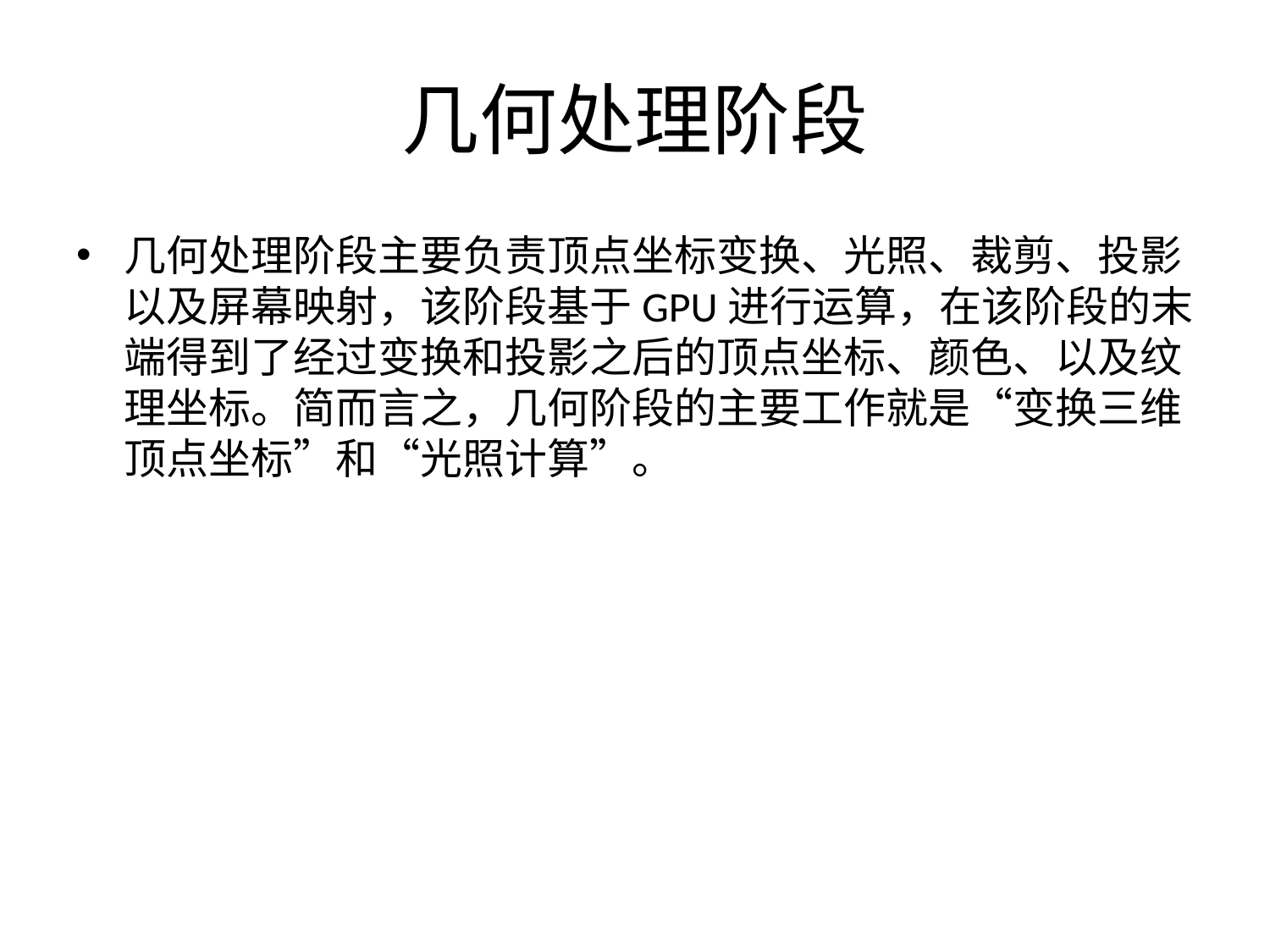

# 几何处理阶段
几何处理阶段主要负责顶点坐标变换、光照、裁剪、投影以及屏幕映射，该阶段基于GPU进行运算，在该阶段的末端得到了经过变换和投影之后的顶点坐标、颜色、以及纹理坐标。简而言之，几何阶段的主要工作就是“变换三维顶点坐标”和“光照计算”。